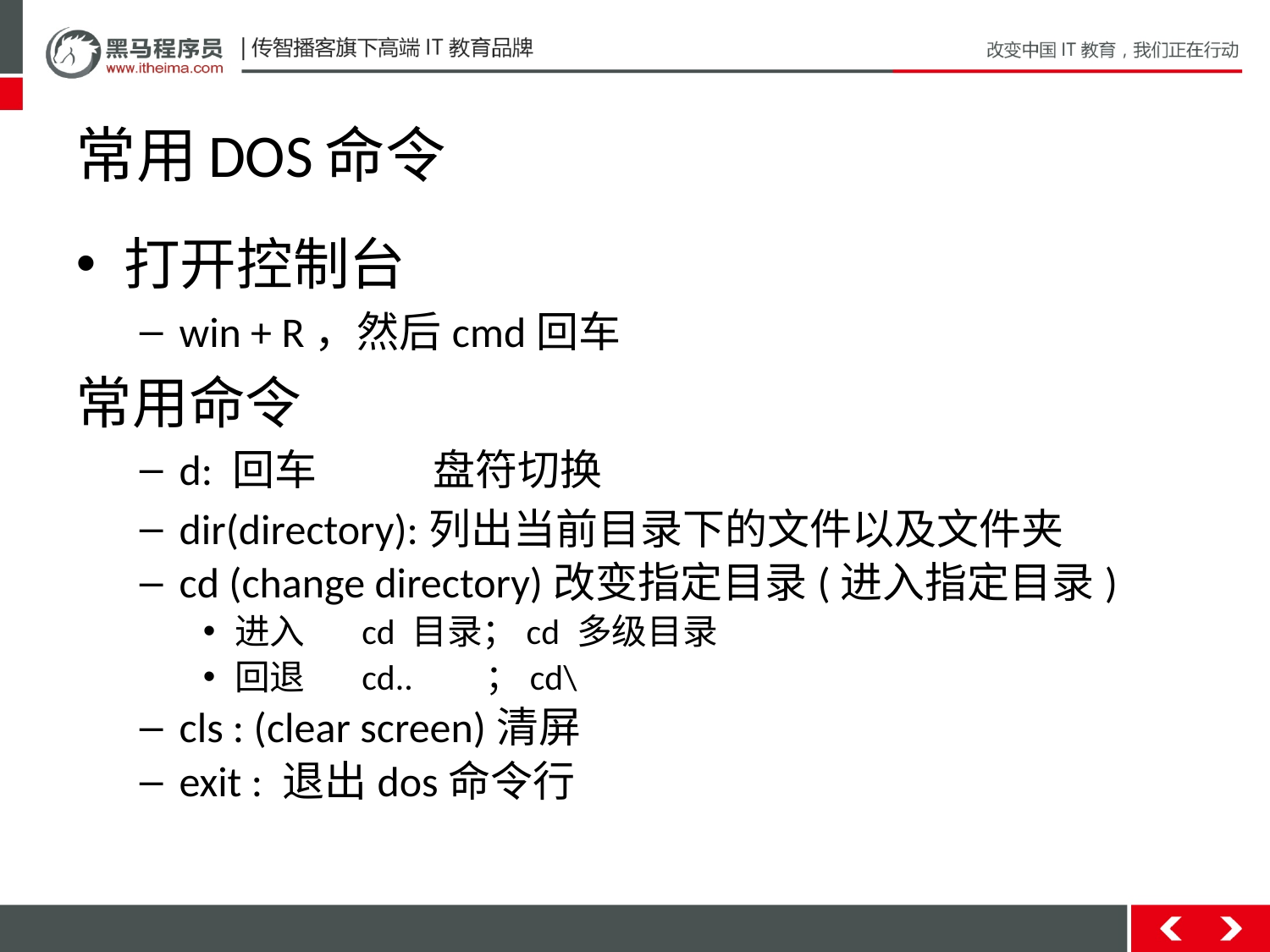

# 常用DOS命令
打开控制台
win + R，然后cmd回车
常用命令
d: 回车	盘符切换
dir(directory):列出当前目录下的文件以及文件夹
cd (change directory)改变指定目录(进入指定目录)
进入	cd 目录；cd 多级目录
回退	cd..        ；cd\
cls : (clear screen)清屏
exit : 退出dos命令行